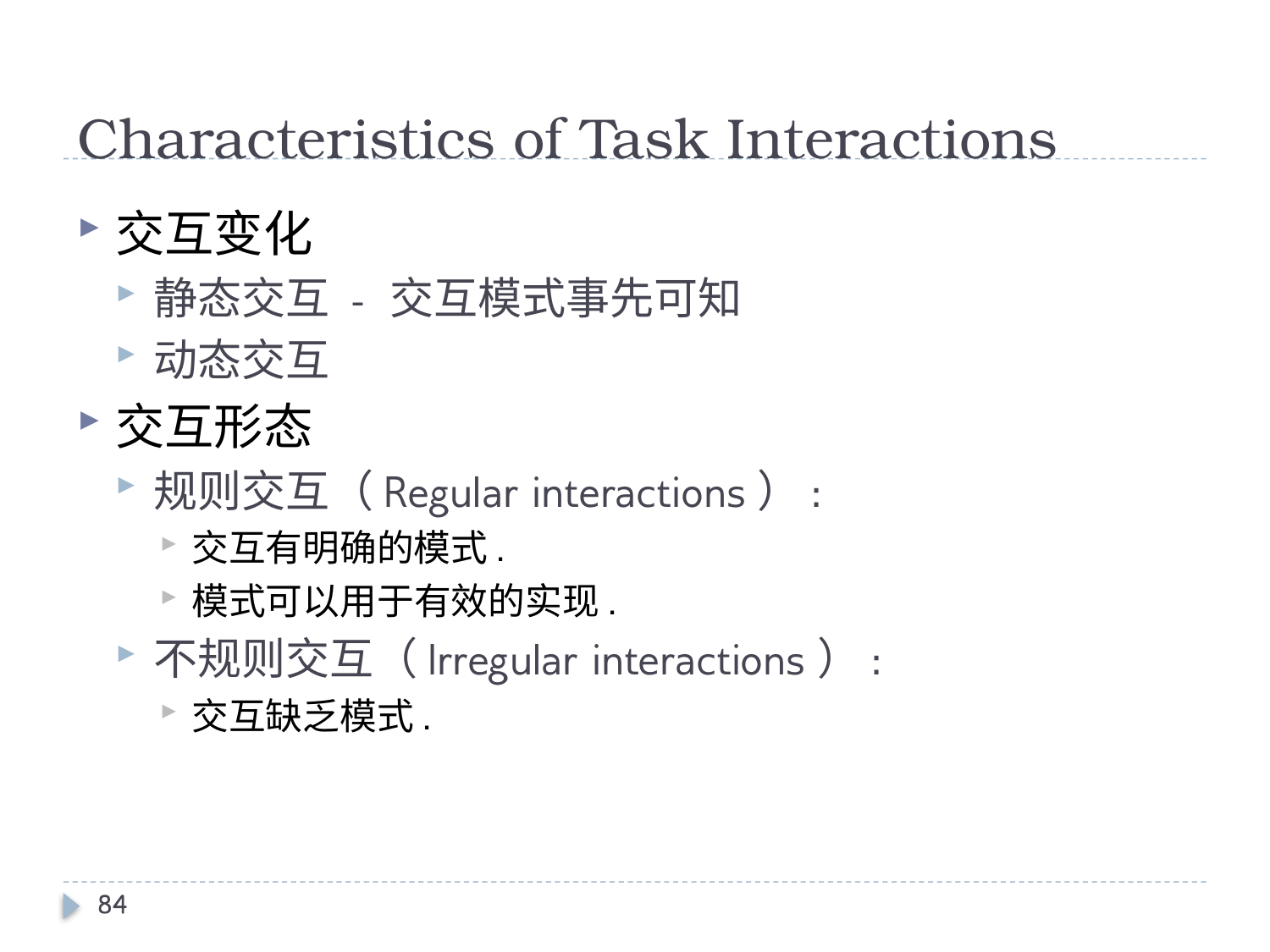

# Characteristics of Task Interactions
交互变化
静态交互 - 交互模式事先可知
动态交互
交互形态
规则交互（Regular interactions）:
交互有明确的模式.
模式可以用于有效的实现.
不规则交互（Irregular interactions）:
交互缺乏模式.
84